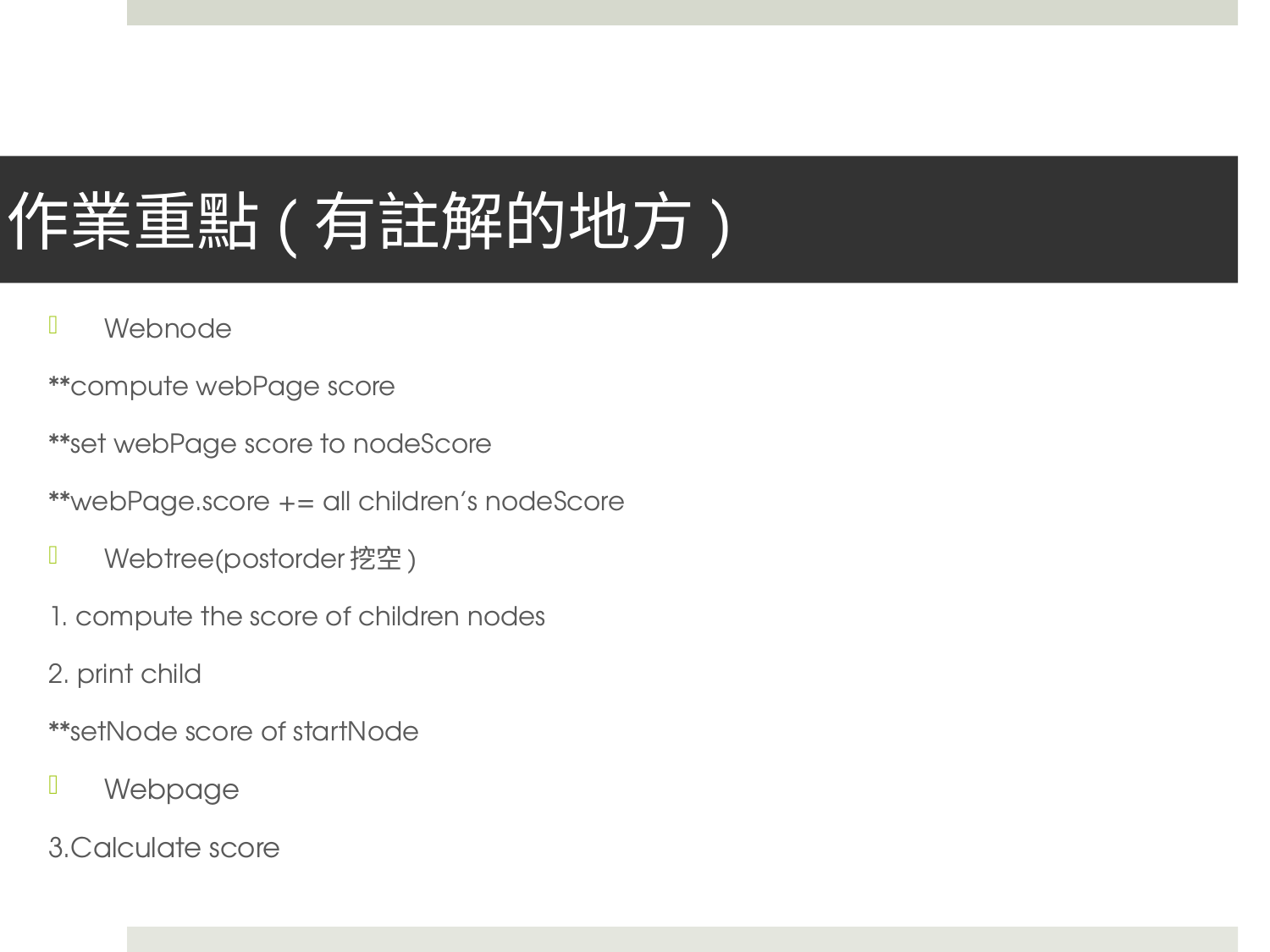

# 作業重點(有註解的地方)
Webnode
**compute webPage score
**set webPage score to nodeScore
**webPage.score += all children’s nodeScore
Webtree(postorder挖空)
1. compute the score of children nodes
2. print child
**setNode score of startNode
Webpage
3.Calculate score